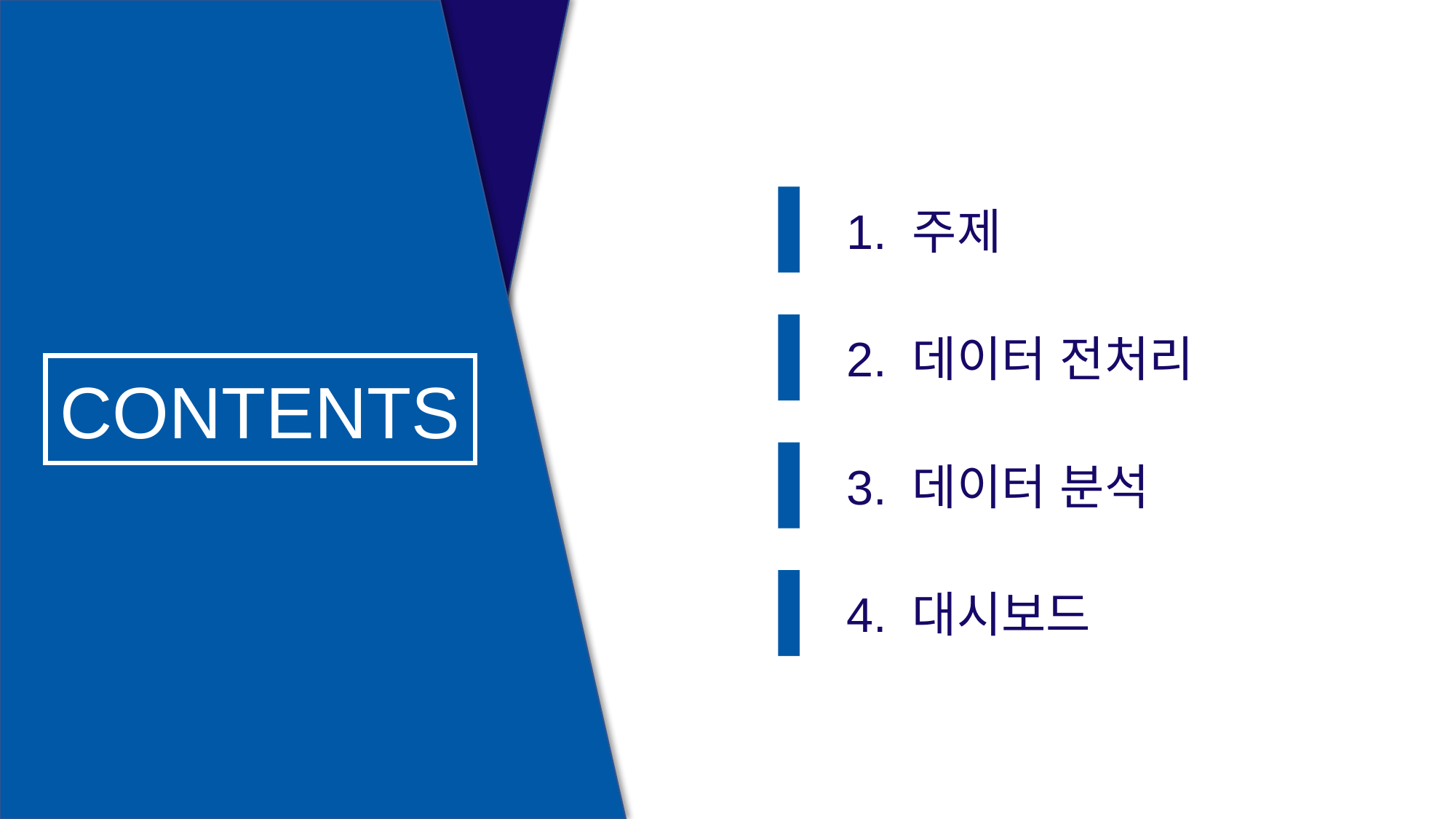

1. 주제

2. 데이터 전처리
CONTENTS

3. 데이터 분석

4. 대시보드